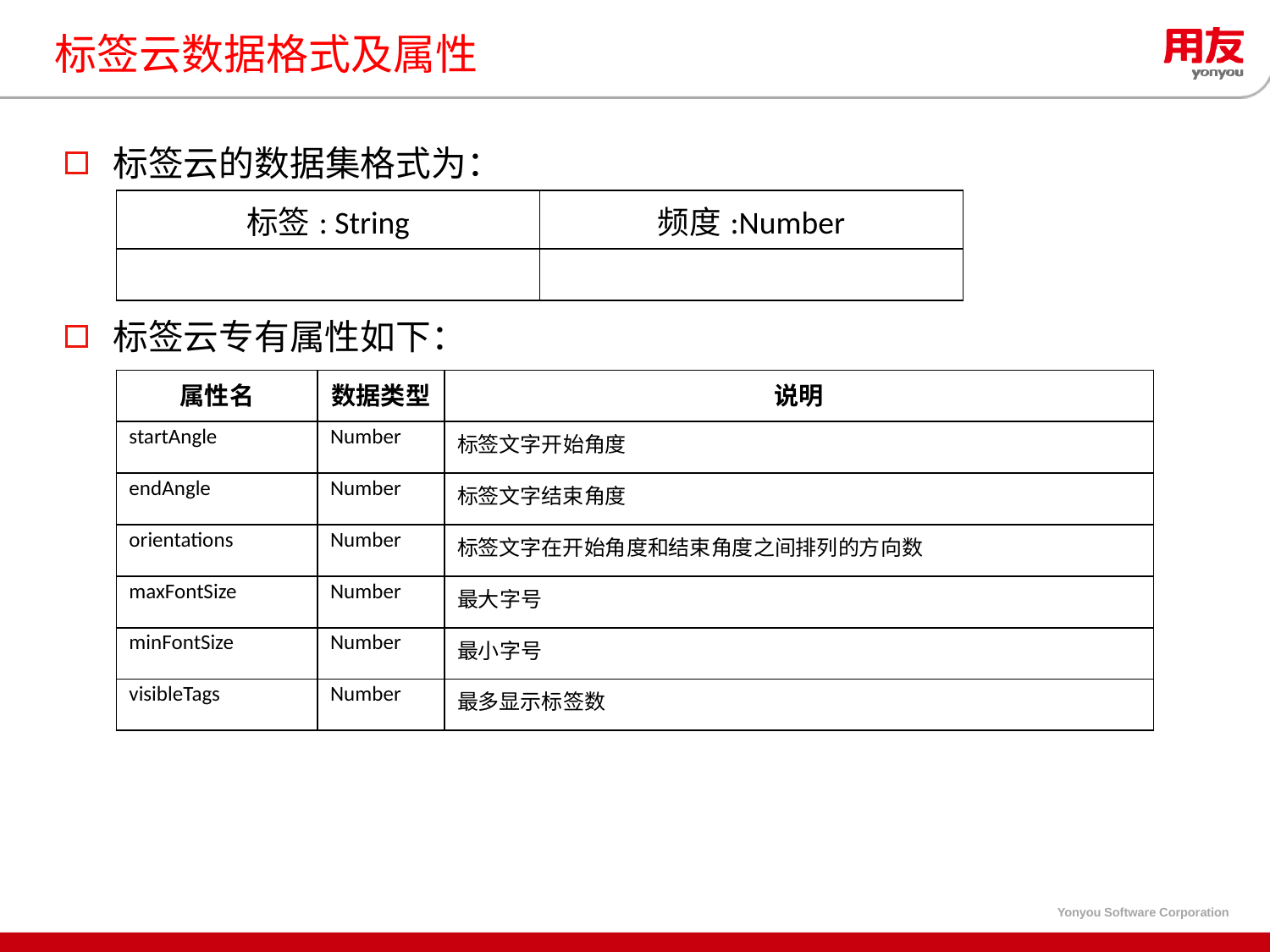

# 标签云数据格式及属性
标签云的数据集格式为：

标签云专有属性如下：

| 标签: String | 频度:Number |
| --- | --- |
|  |  |
| 属性名 | 数据类型 | 说明 |
| --- | --- | --- |
| startAngle | Number | 标签文字开始角度 |
| endAngle | Number | 标签文字结束角度 |
| orientations | Number | 标签文字在开始角度和结束角度之间排列的方向数 |
| maxFontSize | Number | 最大字号 |
| minFontSize | Number | 最小字号 |
| visibleTags | Number | 最多显示标签数 |